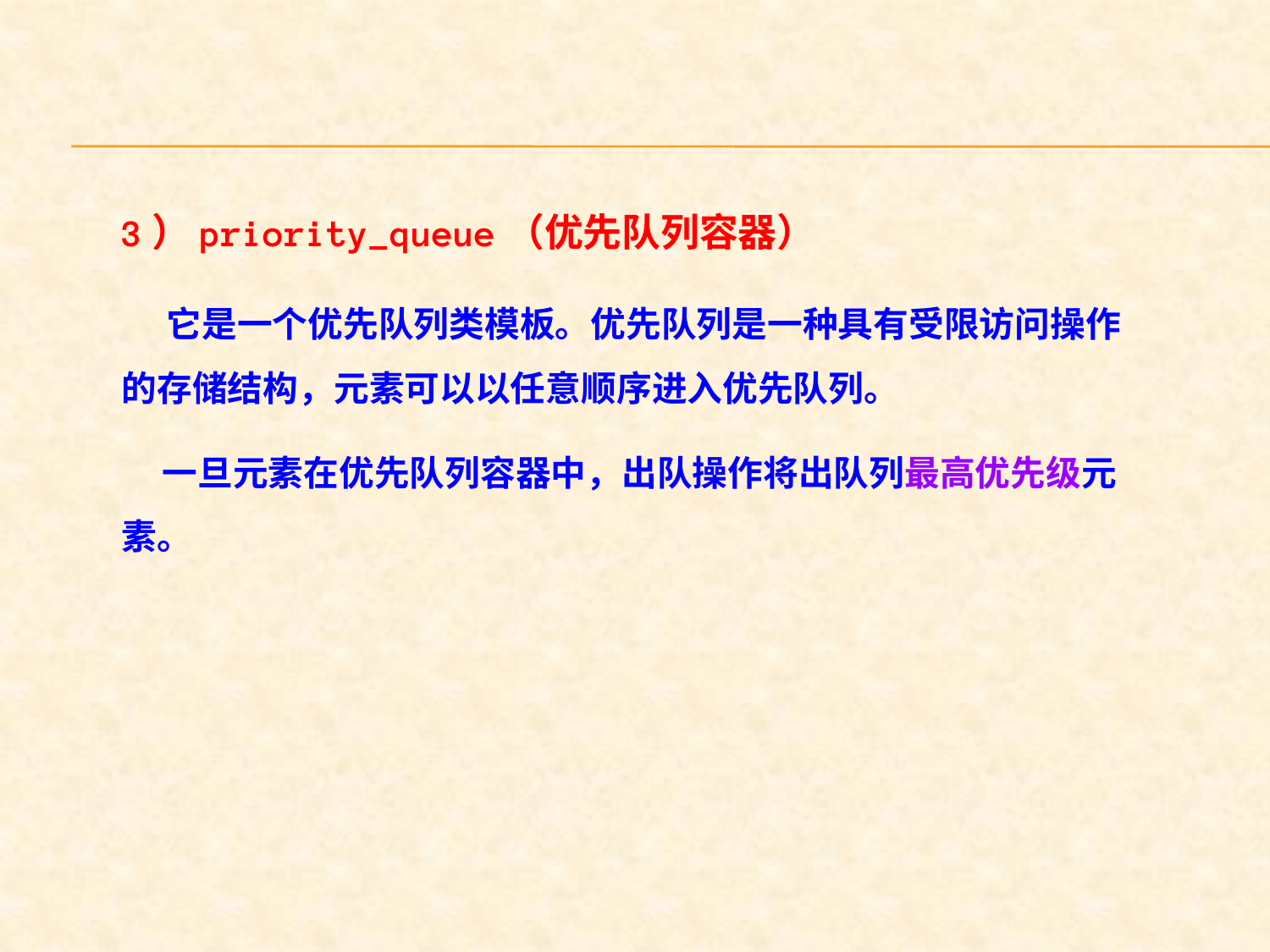

3）priority_queue（优先队列容器）
    它是一个优先队列类模板。优先队列是一种具有受限访问操作的存储结构，元素可以以任意顺序进入优先队列。
    一旦元素在优先队列容器中，出队操作将出队列最高优先级元素。